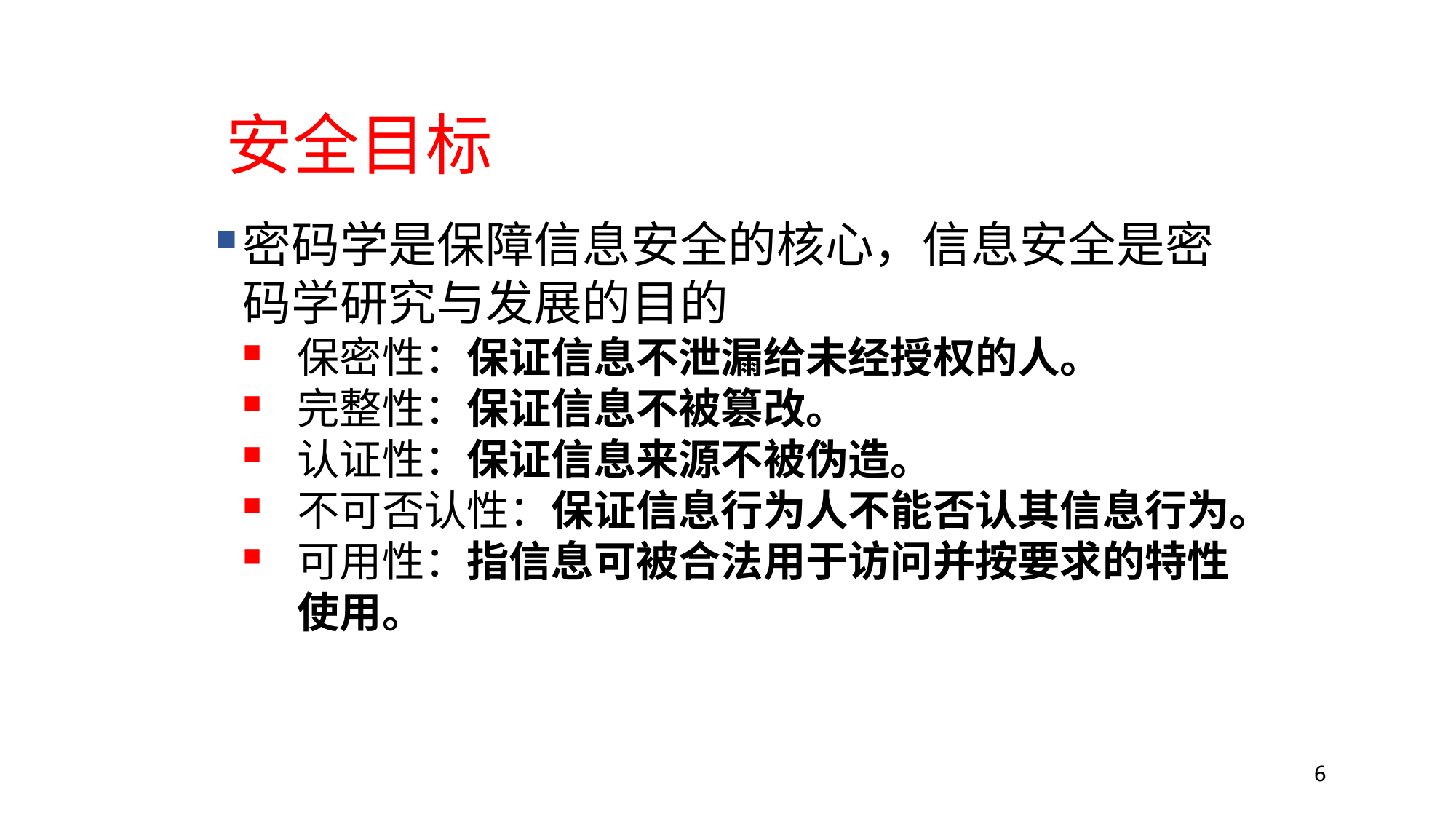

# 安全目标
密码学是保障信息安全的核心，信息安全是密码学研究与发展的目的
保密性：保证信息不泄漏给未经授权的人。
完整性：保证信息不被篡改。
认证性：保证信息来源不被伪造。
不可否认性：保证信息行为人不能否认其信息行为。
可用性：指信息可被合法用于访问并按要求的特性使用。

6